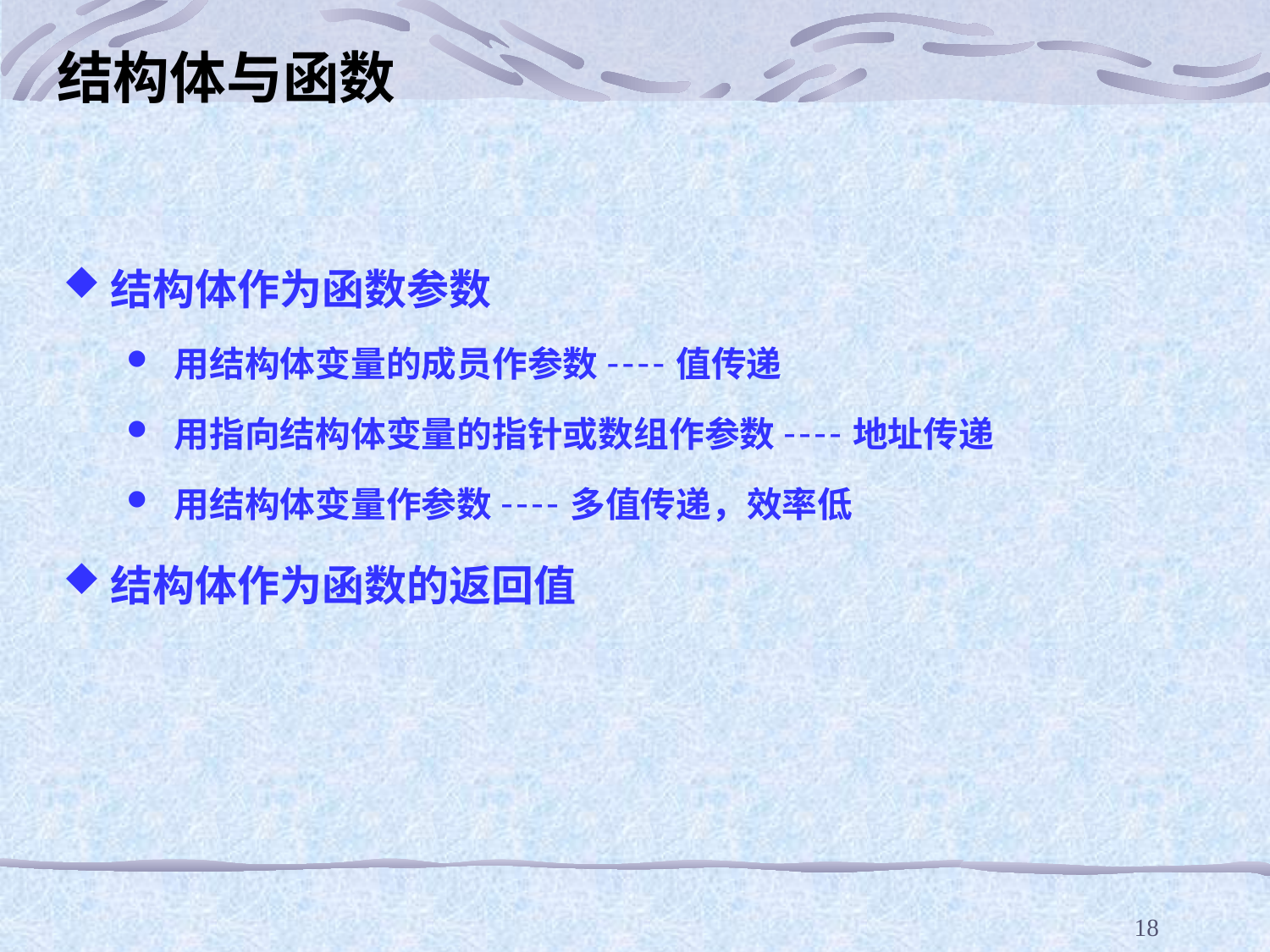

结构体与函数
结构体作为函数参数
用结构体变量的成员作参数----值传递
用指向结构体变量的指针或数组作参数----地址传递
用结构体变量作参数----多值传递，效率低
结构体作为函数的返回值
18